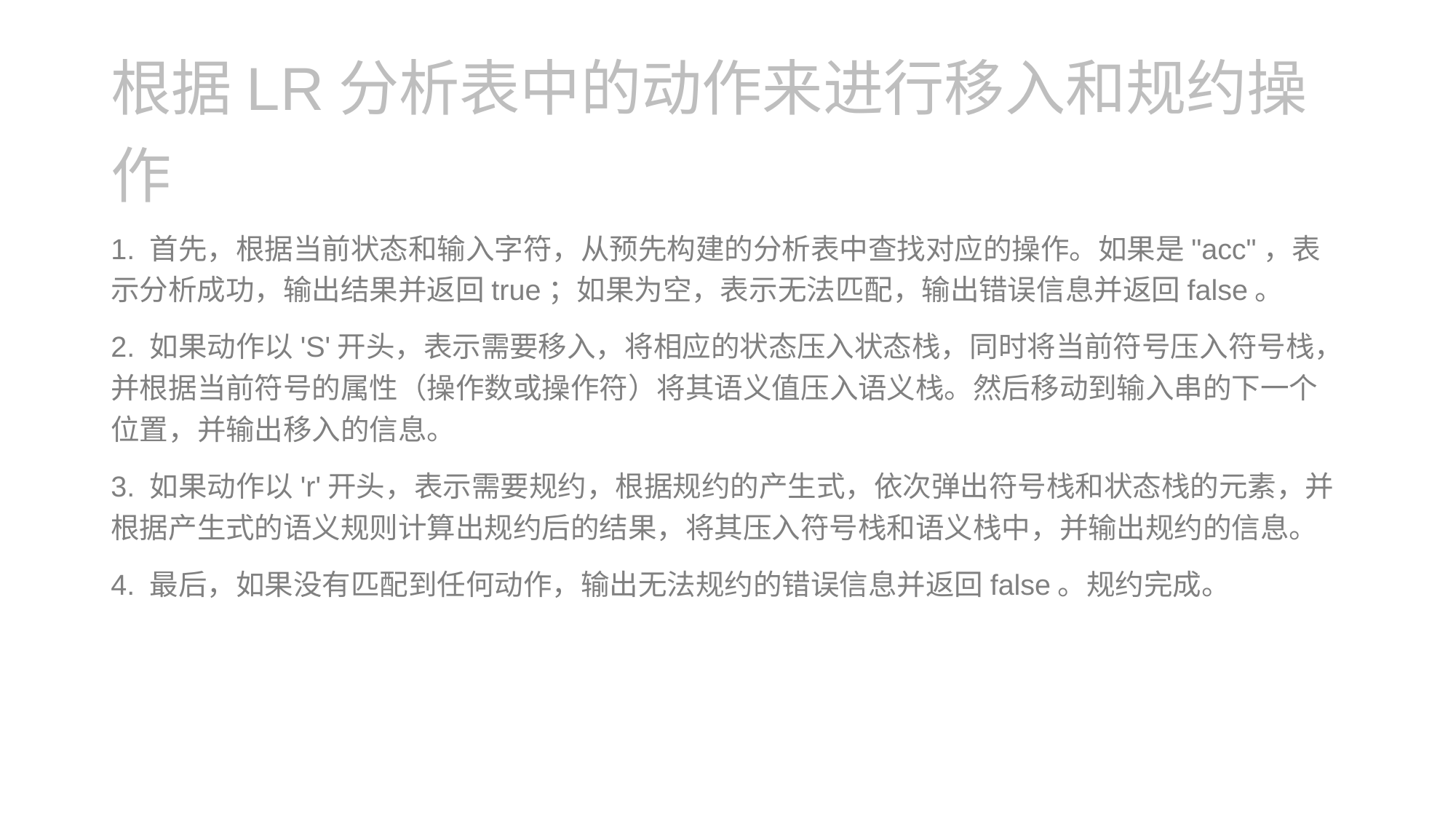

# 根据LR分析表中的动作来进行移入和规约操作
1. 首先，根据当前状态和输入字符，从预先构建的分析表中查找对应的操作。如果是"acc"，表示分析成功，输出结果并返回true；如果为空，表示无法匹配，输出错误信息并返回false。
2. 如果动作以'S'开头，表示需要移入，将相应的状态压入状态栈，同时将当前符号压入符号栈，并根据当前符号的属性（操作数或操作符）将其语义值压入语义栈。然后移动到输入串的下一个位置，并输出移入的信息。
3. 如果动作以'r'开头，表示需要规约，根据规约的产生式，依次弹出符号栈和状态栈的元素，并根据产生式的语义规则计算出规约后的结果，将其压入符号栈和语义栈中，并输出规约的信息。
4. 最后，如果没有匹配到任何动作，输出无法规约的错误信息并返回false。规约完成。